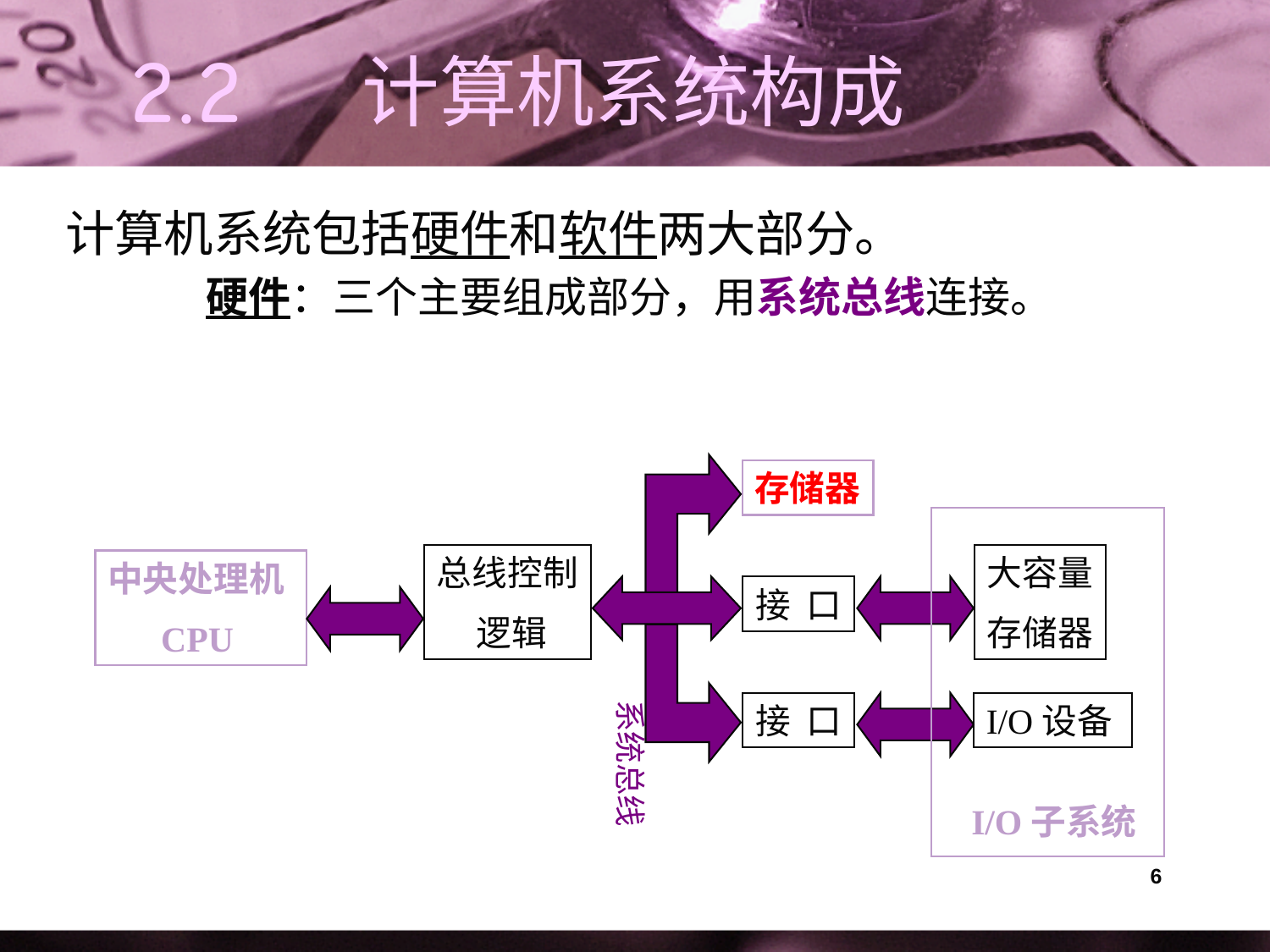

# 2.2	计算机系统构成
计算机系统包括硬件和软件两大部分。
       硬件：三个主要组成部分，用系统总线连接。
存储器

总线控制
    逻辑
大容量
存储器
中央处理机
      CPU

接  口

系统总线
接  口

I/O设备
I/O子系统
6